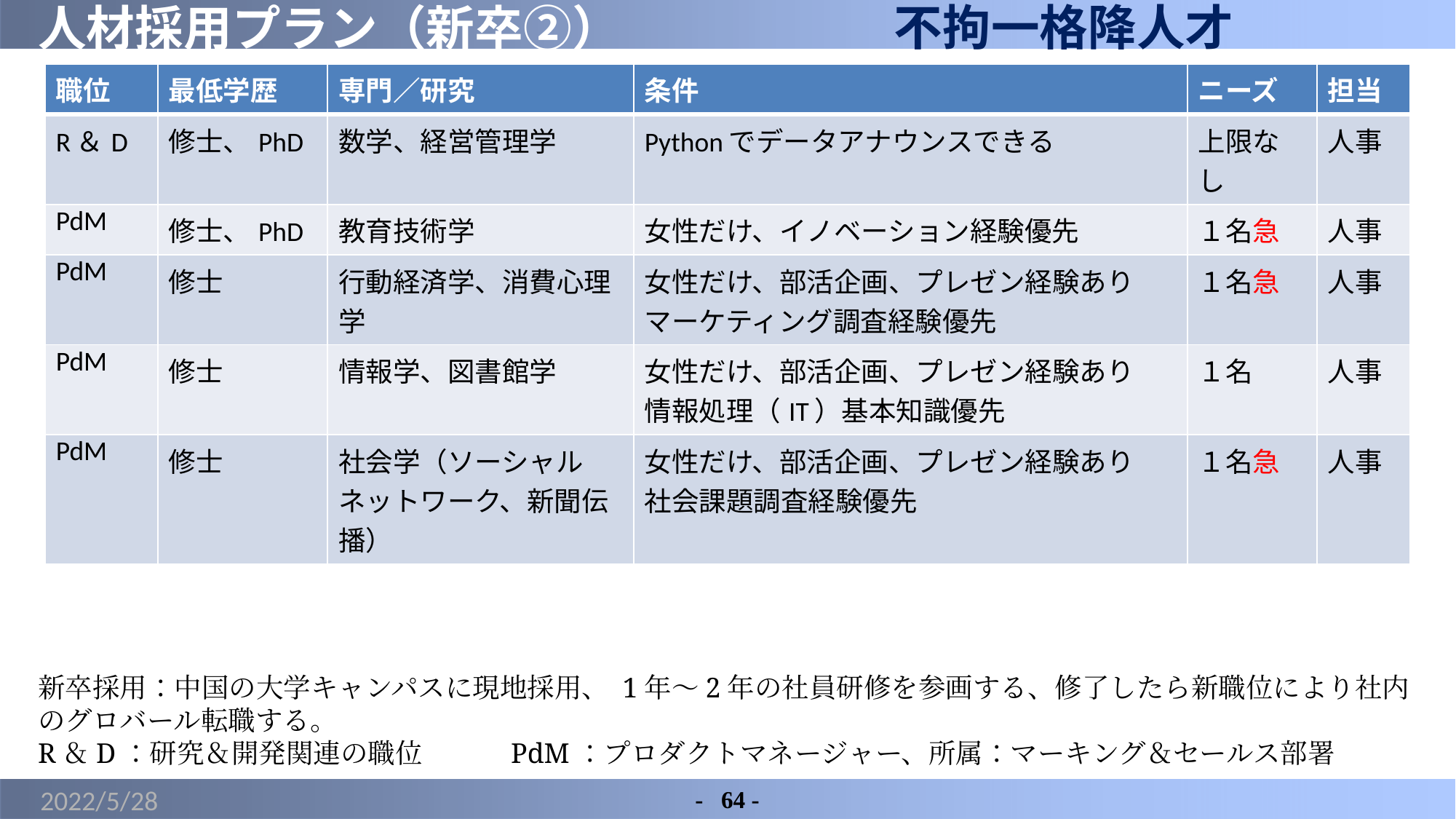

不拘一格降人才
# 人材採用プラン（新卒②）
| 職位 | 最低学歴 | 専門／研究 | 条件 | ニーズ | 担当 |
| --- | --- | --- | --- | --- | --- |
| R＆D | 修士、PhD | 数学、経営管理学 | Pythonでデータアナウンスできる | 上限なし | 人事 |
| PdM | 修士、PhD | 教育技術学 | 女性だけ、イノベーション経験優先 | １名急 | 人事 |
| PdM | 修士 | 行動経済学、消費心理学 | 女性だけ、部活企画、プレゼン経験あり マーケティング調査経験優先 | １名急 | 人事 |
| PdM | 修士 | 情報学、図書館学 | 女性だけ、部活企画、プレゼン経験あり 情報処理（IT）基本知識優先 | １名 | 人事 |
| PdM | 修士 | 社会学（ソーシャルネットワーク、新聞伝播） | 女性だけ、部活企画、プレゼン経験あり 社会課題調査経験優先 | １名急 | 人事 |
新卒採用：中国の大学キャンパスに現地採用、 1年～2年の社員研修を参画する、修了したら新職位により社内のグロバール転職する。
R＆D：研究＆開発関連の職位　　　PdM：プロダクトマネージャー、所属：マーキング＆セールス部署
2022/5/28
-	64 -